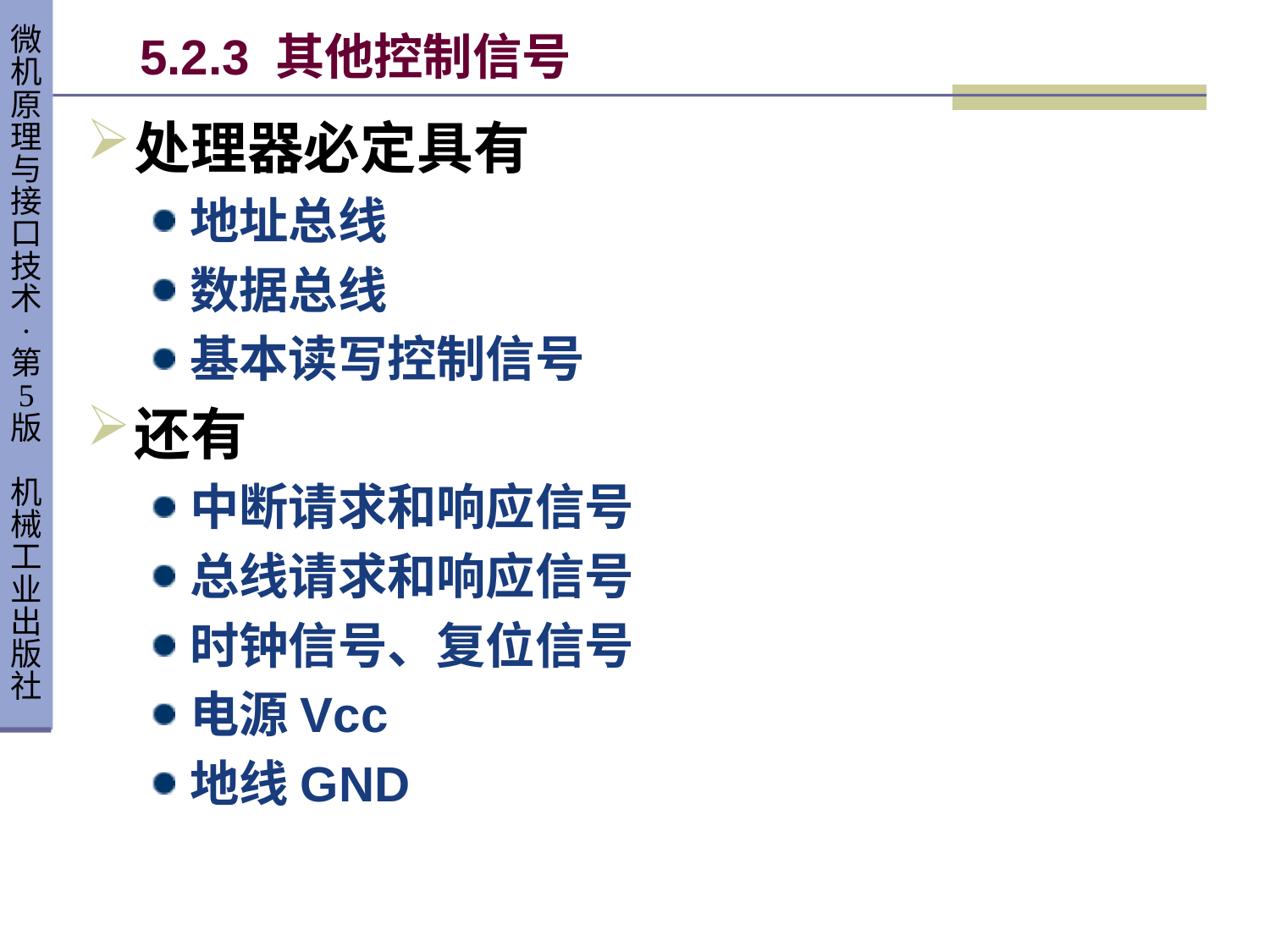

# 5.2.3 其他控制信号
处理器必定具有
地址总线
数据总线
基本读写控制信号
还有
中断请求和响应信号
总线请求和响应信号
时钟信号、复位信号
电源Vcc
地线GND